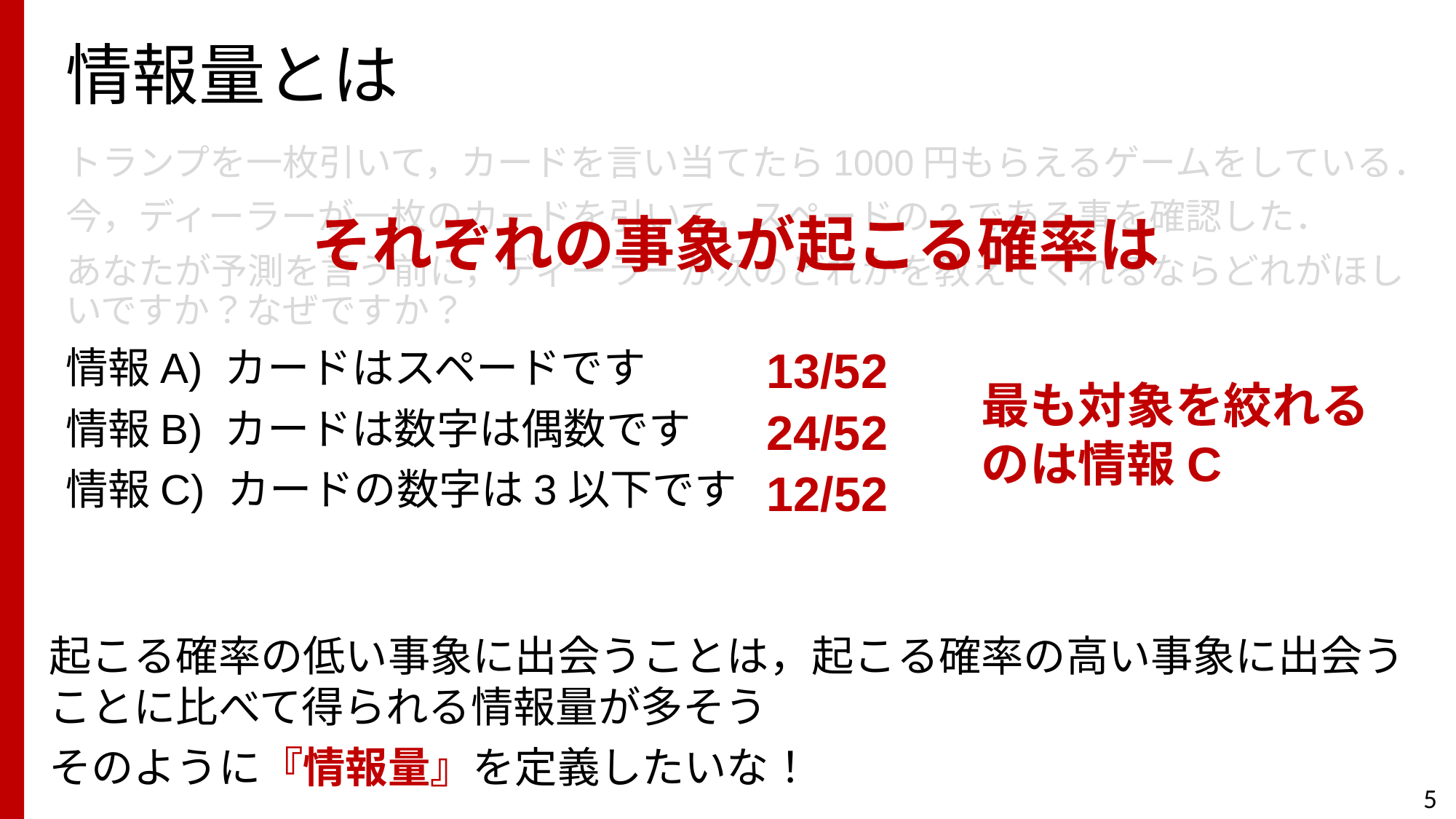

# 情報量とは
トランプを一枚引いて，カードを言い当てたら1000円もらえるゲームをしている．
今，ディーラーが一枚のカードを引いて，スペードの2である事を確認した．
あなたが予測を言う前に，ディーラーが次のどれかを教えてくれるならどれがほしいですか？なぜですか？
情報A) カードはスペードです
情報B) カードは数字は偶数です
情報C) カードの数字は3以下です
それぞれの事象が起こる確率は
13/52
最も対象を絞れる
のは情報C
24/52
12/52
起こる確率の低い事象に出会うことは，起こる確率の高い事象に出会うことに比べて得られる情報量が多そう
そのように『情報量』を定義したいな！
5